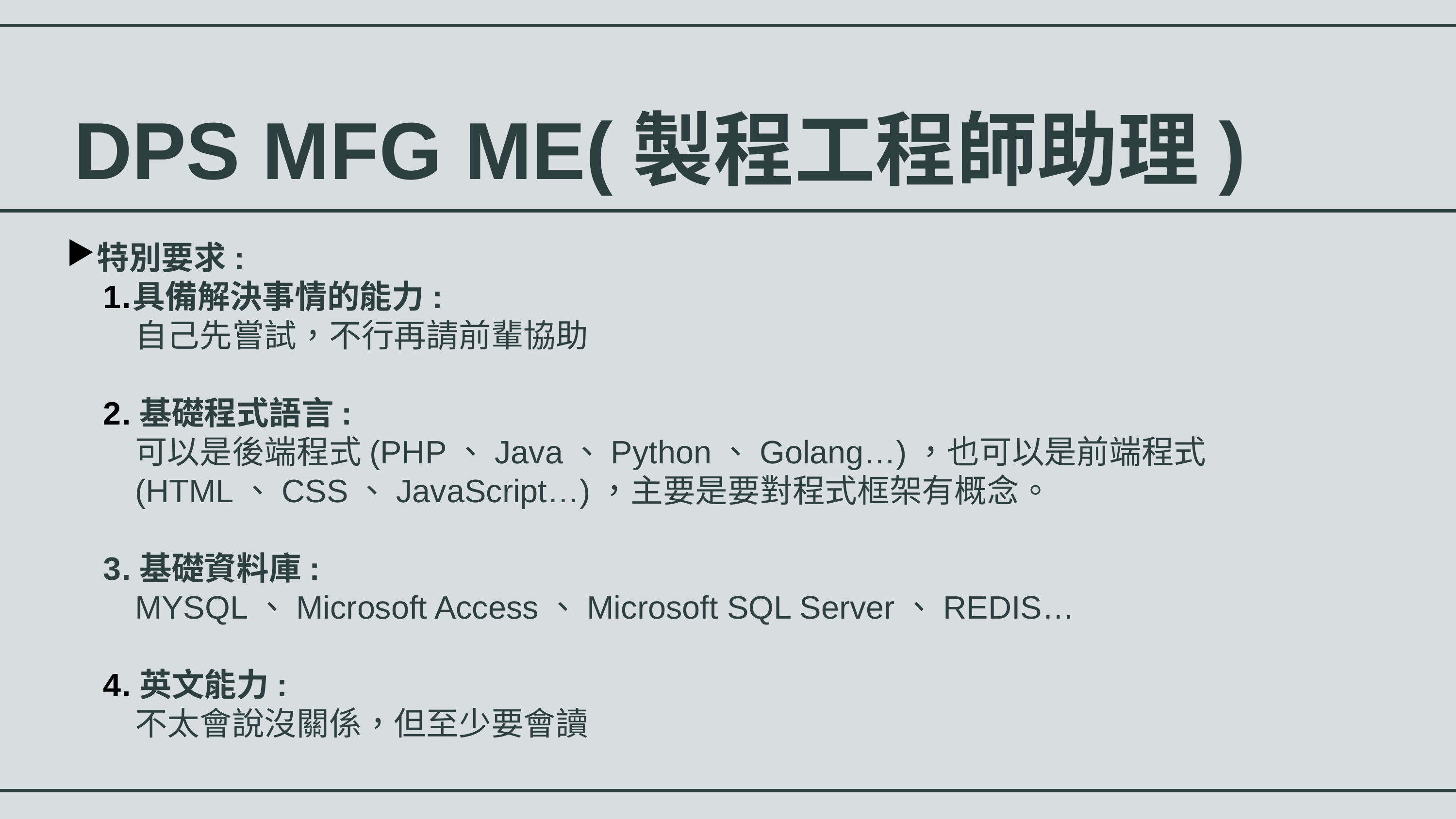

DPS MFG ME(製程工程師助理)
特別要求:
具備解決事情的能力:
自己先嘗試，不行再請前輩協助

基礎程式語言:
可以是後端程式(PHP、Java、Python、Golang…)，也可以是前端程式(HTML、CSS、JavaScript…)，主要是要對程式框架有概念。

基礎資料庫:
MYSQL、Microsoft Access、Microsoft SQL Server、REDIS…

英文能力:
不太會說沒關係，但至少要會讀